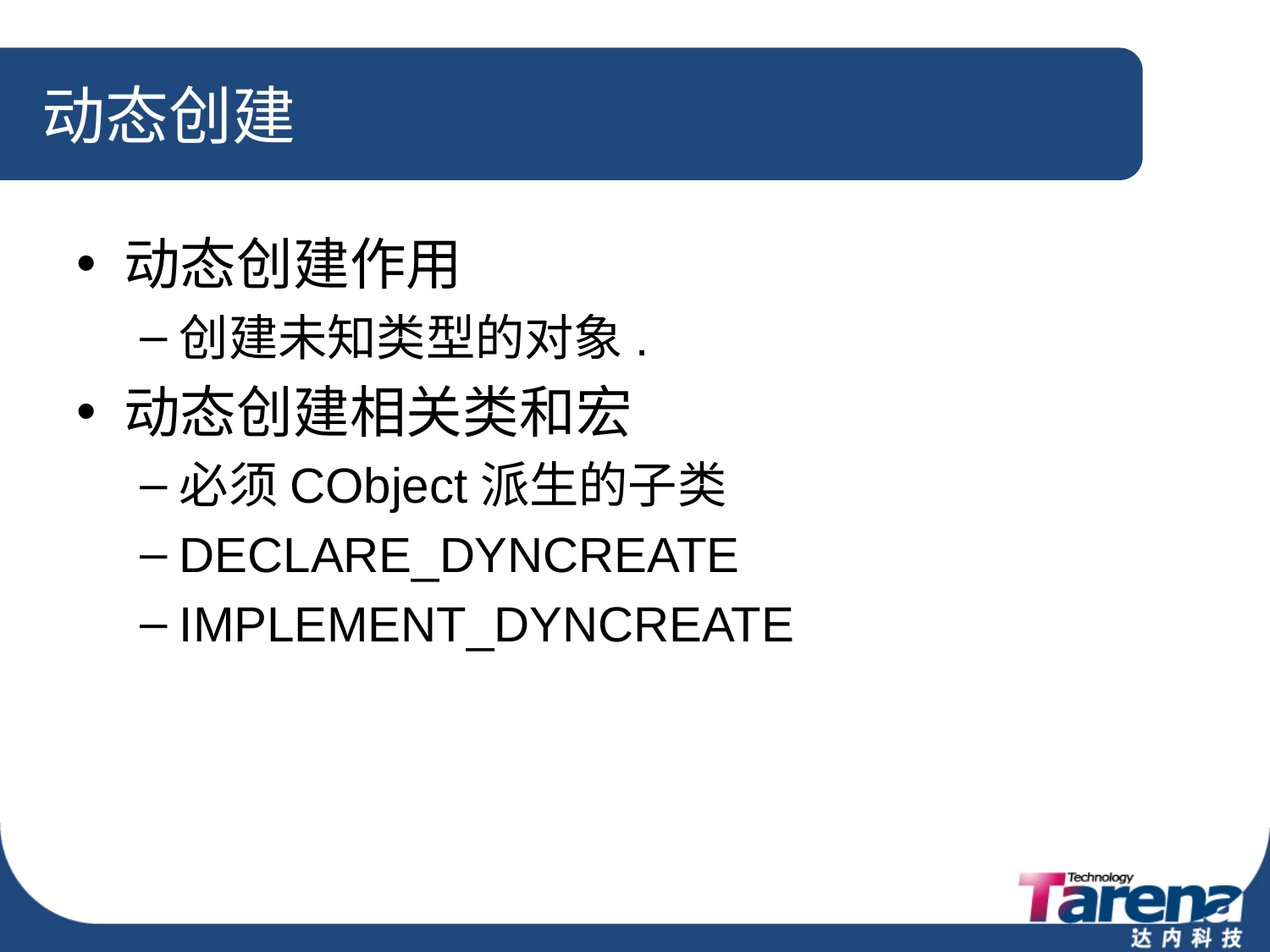

# 动态创建
动态创建作用
创建未知类型的对象.
动态创建相关类和宏
必须CObject派生的子类
DECLARE_DYNCREATE
IMPLEMENT_DYNCREATE